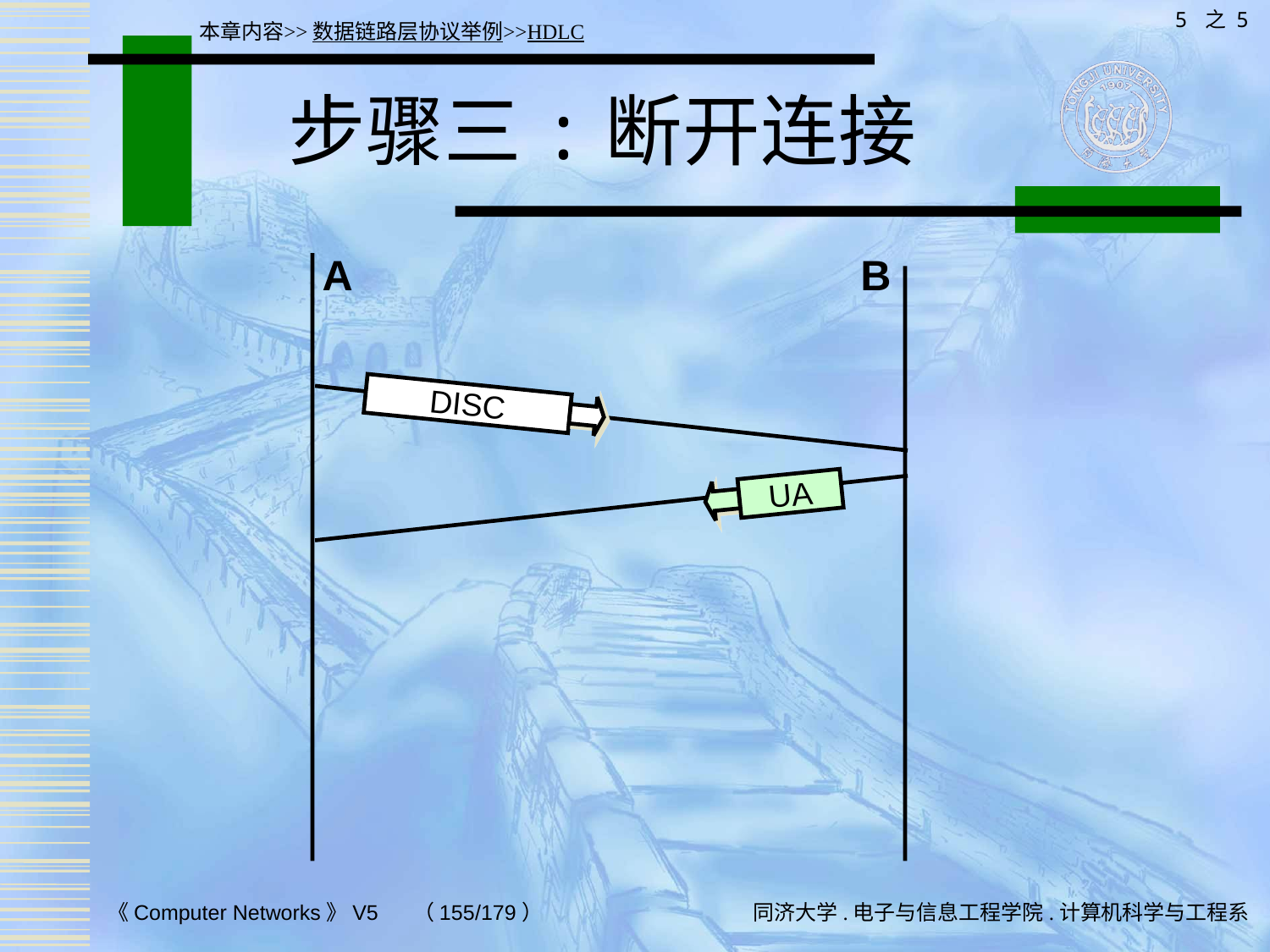

5 之 5
本章内容>>数据链路层协议举例>>HDLC
# 步骤三:断开连接
A
B

DISC

UA